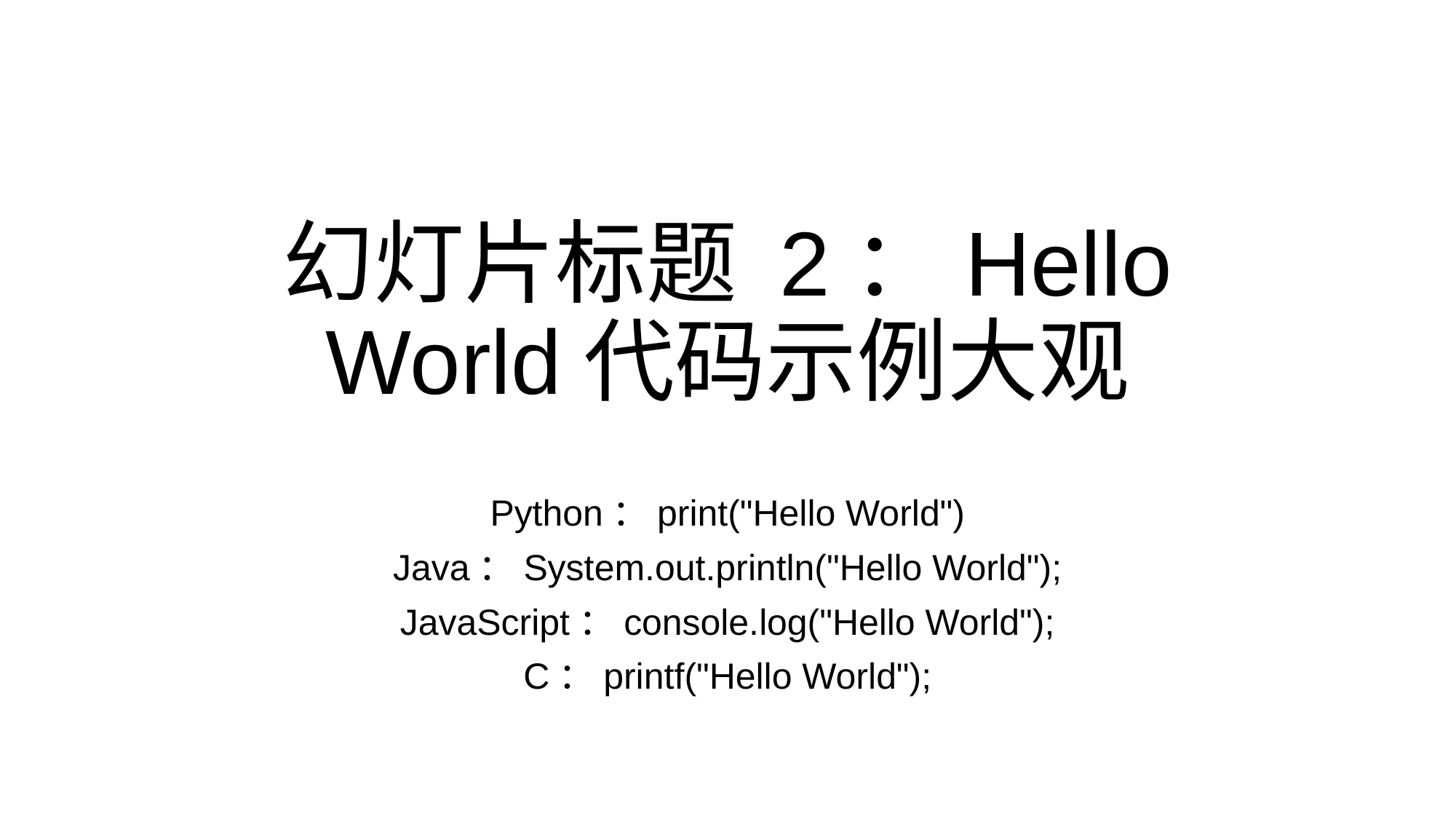

# 幻灯片标题 2：Hello World代码示例大观

Python：print("Hello World")
Java：System.out.println("Hello World");
JavaScript：console.log("Hello World");
C：printf("Hello World");